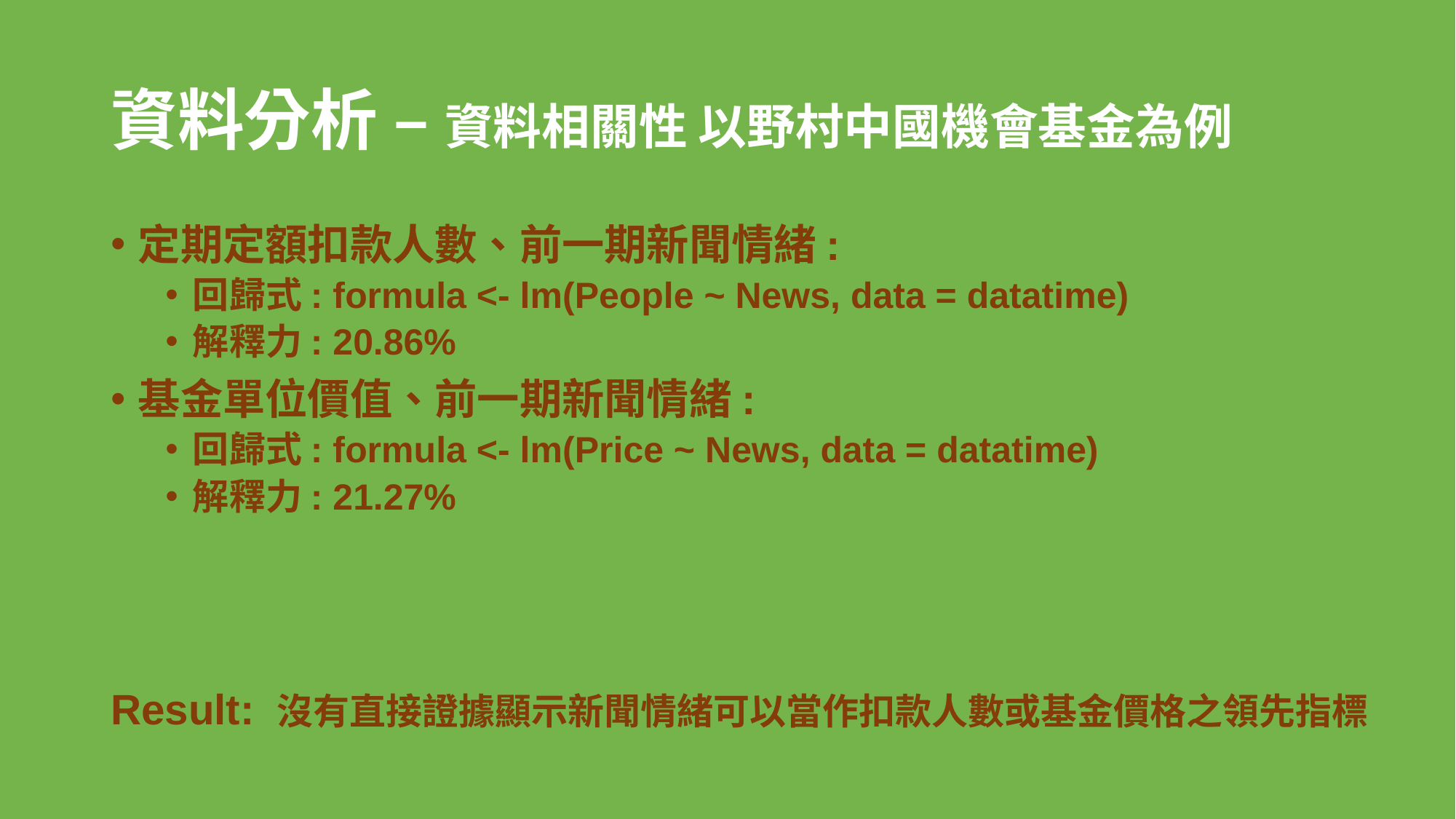

# 資料分析 – 資料相關性 以野村中國機會基金為例
定期定額扣款人數、前一期新聞情緒:
回歸式: formula <- lm(People ~ News, data = datatime)
解釋力: 20.86%
基金單位價值、前一期新聞情緒:
回歸式: formula <- lm(Price ~ News, data = datatime)
解釋力: 21.27%

Result: 沒有直接證據顯示新聞情緒可以當作扣款人數或基金價格之領先指標